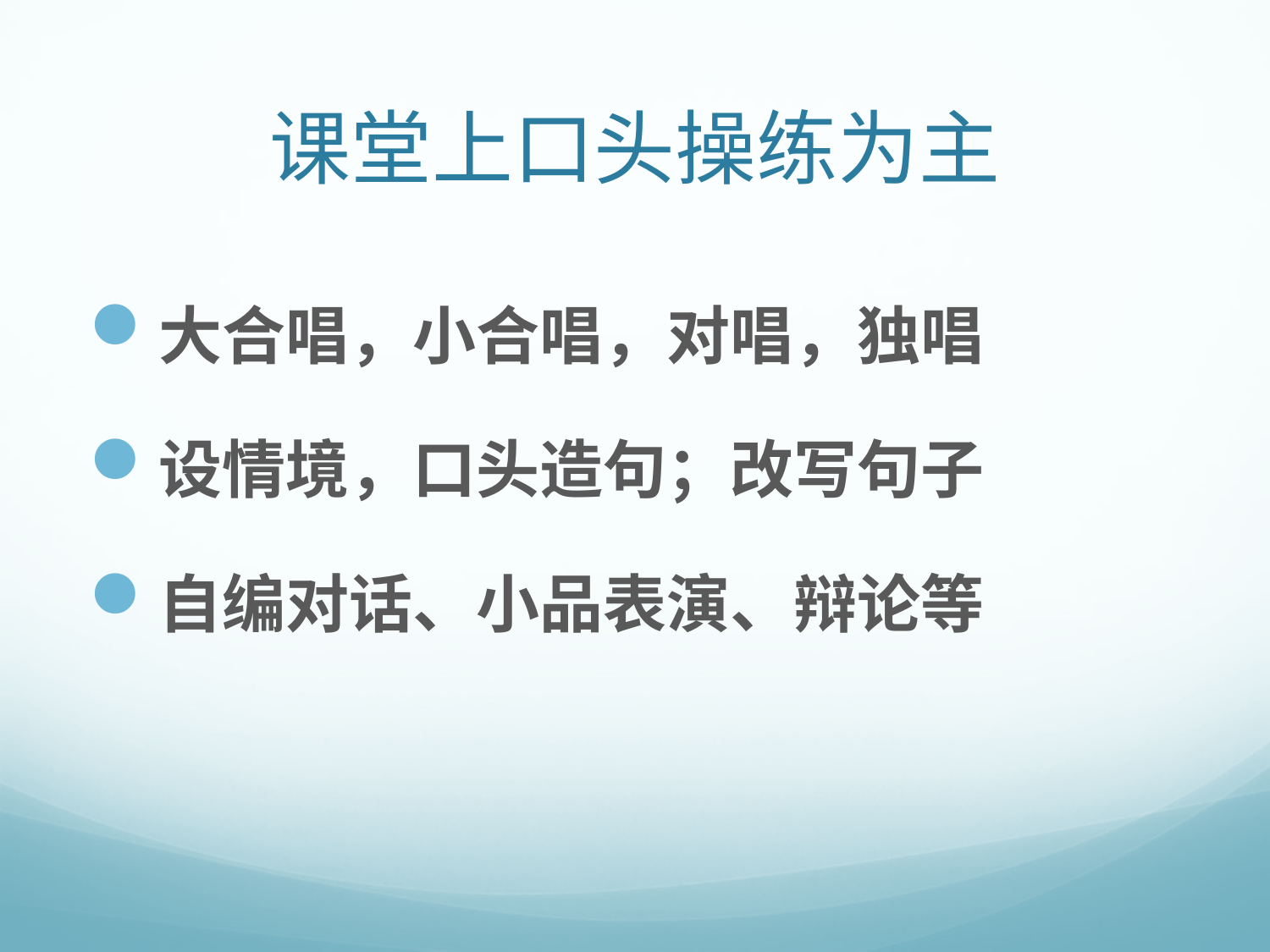

# 课堂上口头操练为主
大合唱，小合唱，对唱，独唱
设情境，口头造句；改写句子
自编对话、小品表演、辩论等